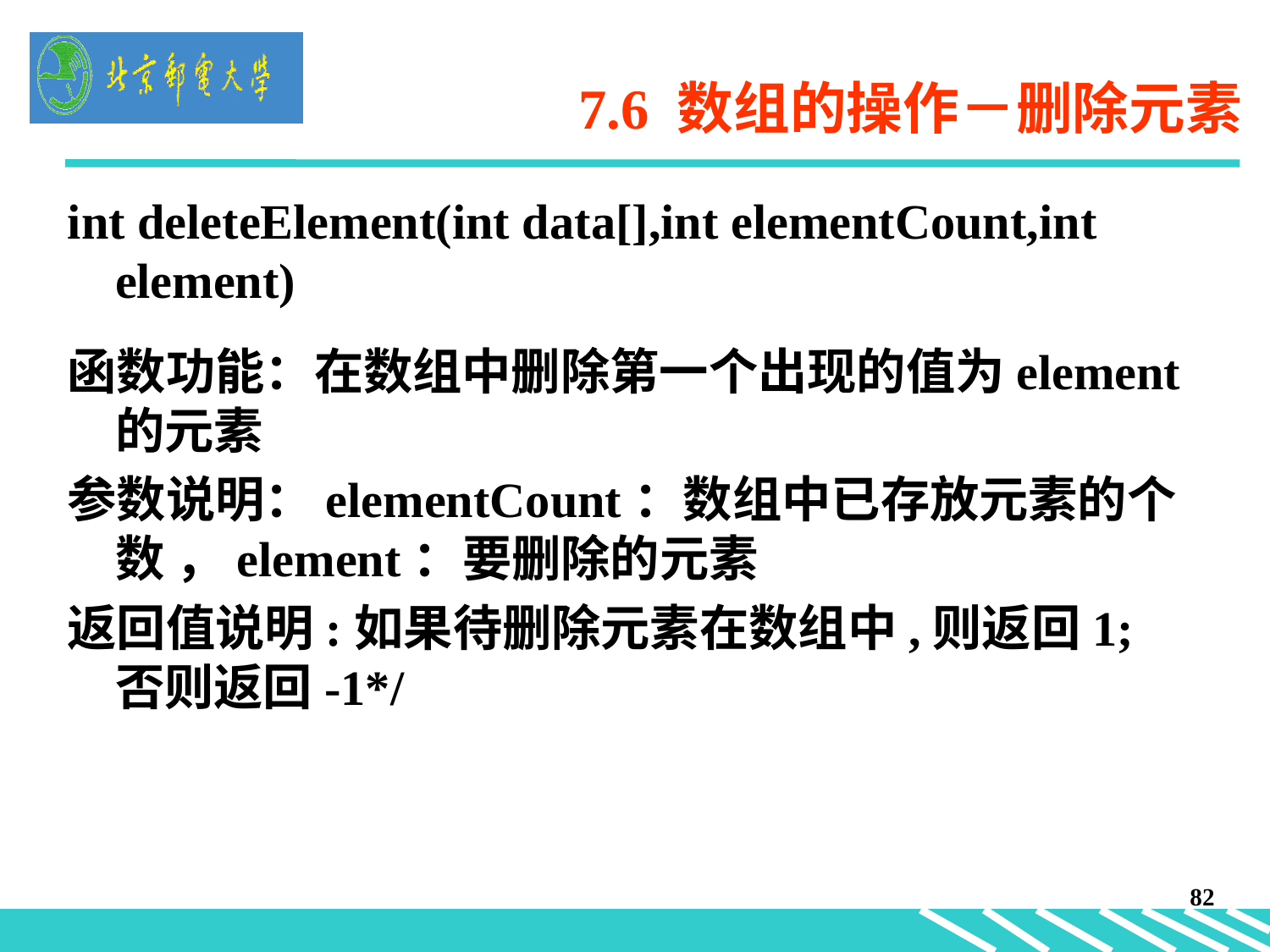

# 7.6 数组的操作－删除元素
int deleteElement(int data[],int elementCount,int element)

函数功能：在数组中删除第一个出现的值为element的元素
参数说明：elementCount：数组中已存放元素的个数 ，element：要删除的元素
返回值说明:如果待删除元素在数组中,则返回1;否则返回-1*/

82